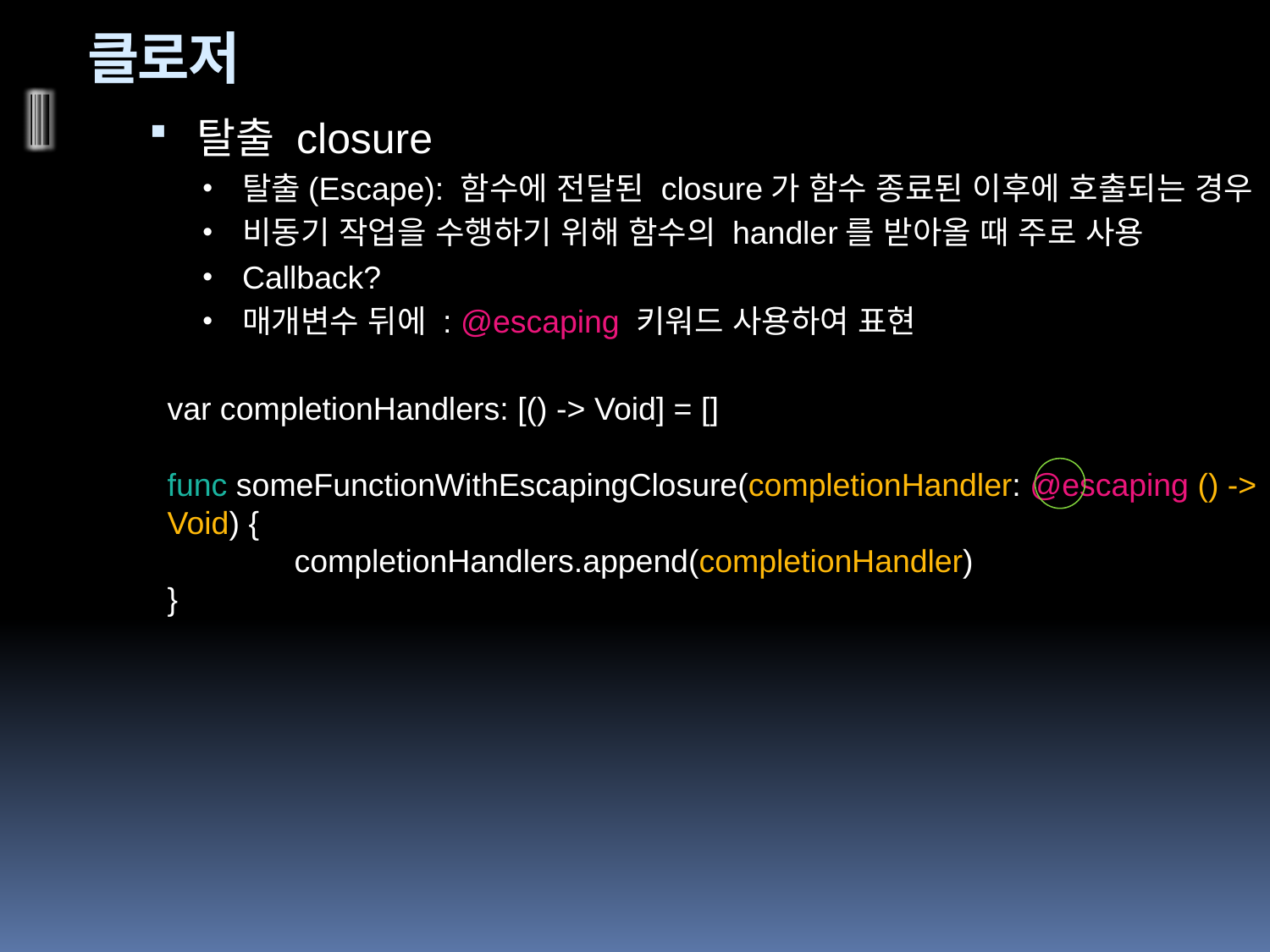

# 클로저
탈출 closure
탈출(Escape): 함수에 전달된 closure가 함수 종료된 이후에 호출되는 경우
비동기 작업을 수행하기 위해 함수의 handler를 받아올 때 주로 사용
Callback?
매개변수 뒤에 : @escaping 키워드 사용하여 표현
var completionHandlers: [() -> Void] = []

func someFunctionWithEscapingClosure(completionHandler: @escaping () -> Void) {
	completionHandlers.append(completionHandler)
}